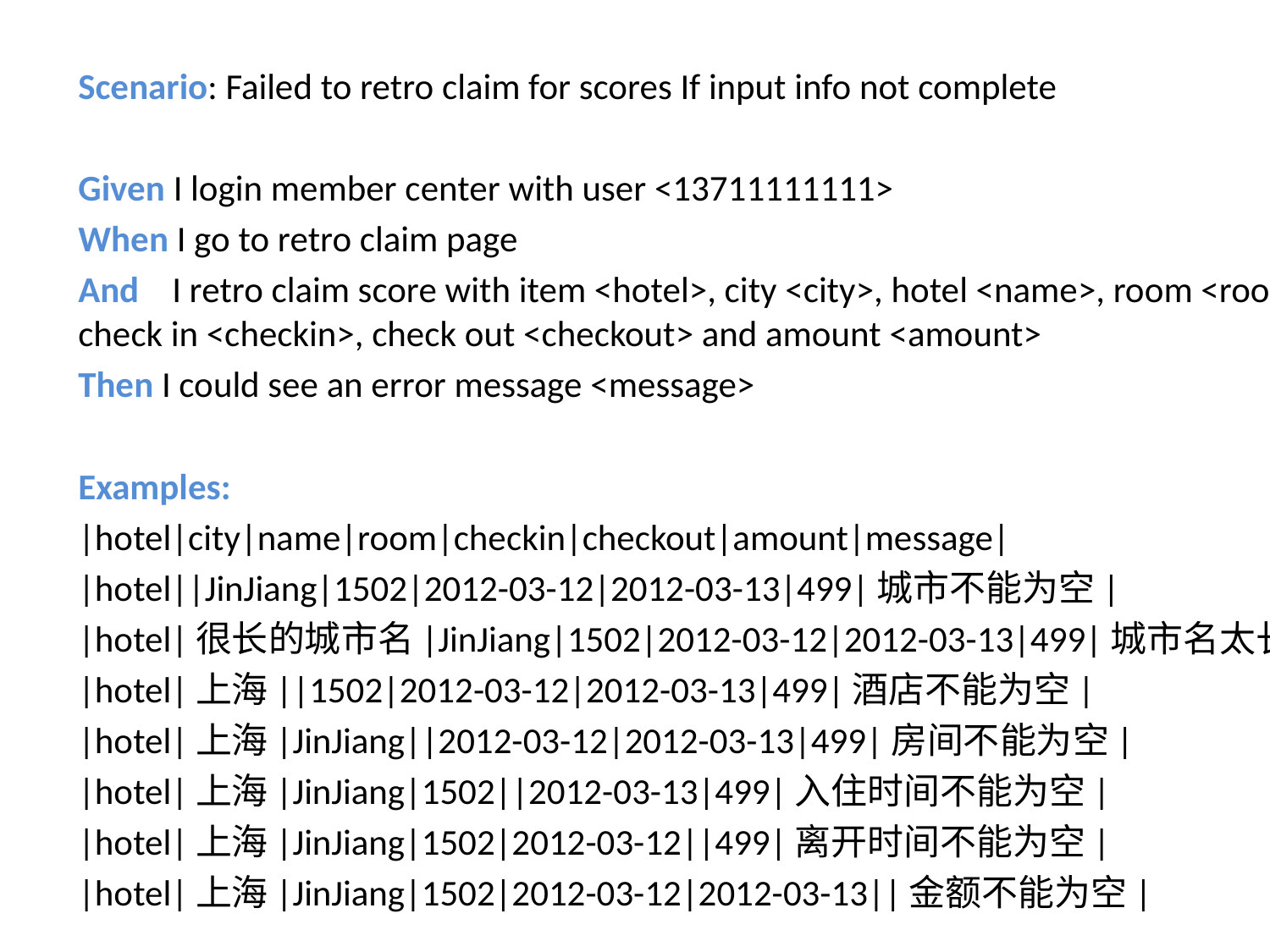

Scenario: Failed to retro claim for scores If input info not complete

Given I login member center with user <13711111111>
When I go to retro claim page
And    I retro claim score with item <hotel>, city <city>, hotel <name>, room <room>, check in <checkin>, check out <checkout> and amount <amount>
Then I could see an error message <message>

Examples:
|hotel|city|name|room|checkin|checkout|amount|message|
|hotel||JinJiang|1502|2012-03-12|2012-03-13|499|城市不能为空|
|hotel|很长的城市名|JinJiang|1502|2012-03-12|2012-03-13|499|城市名太长|
|hotel|上海||1502|2012-03-12|2012-03-13|499|酒店不能为空|
|hotel|上海|JinJiang||2012-03-12|2012-03-13|499|房间不能为空|
|hotel|上海|JinJiang|1502||2012-03-13|499|入住时间不能为空|
|hotel|上海|JinJiang|1502|2012-03-12||499|离开时间不能为空|
|hotel|上海|JinJiang|1502|2012-03-12|2012-03-13||金额不能为空|